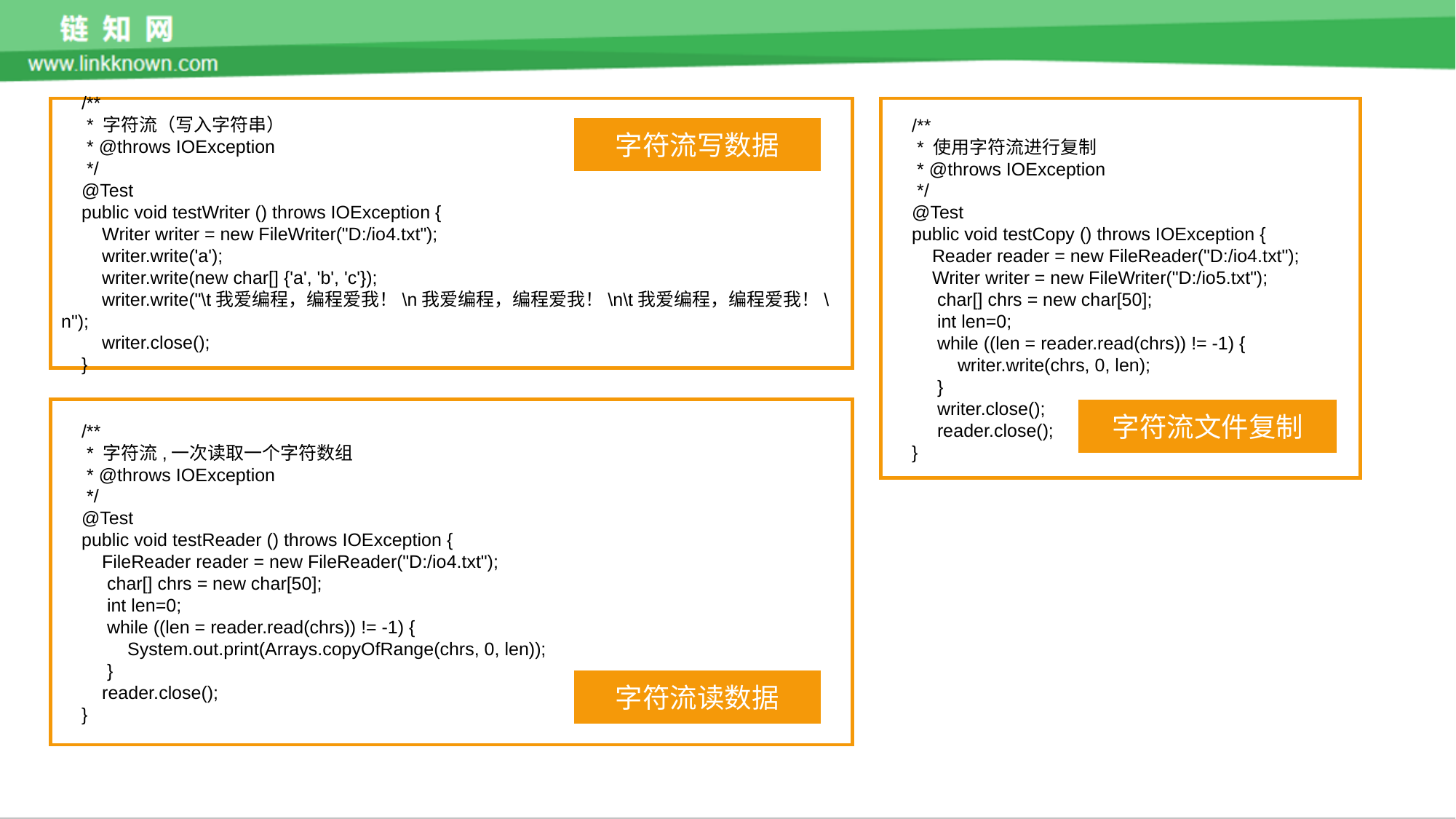

/**
     * 字符流（写入字符串）
     * @throws IOException
     */
    @Test
    public void testWriter () throws IOException {
        Writer writer = new FileWriter("D:/io4.txt");
        writer.write('a');
        writer.write(new char[] {'a', 'b', 'c'});
        writer.write("\t我爱编程，编程爱我！\n我爱编程，编程爱我！\n\t我爱编程，编程爱我！\n");
        writer.close();
    }
    /**
     * 使用字符流进行复制
     * @throws IOException
     */
    @Test
    public void testCopy () throws IOException {
        Reader reader = new FileReader("D:/io4.txt");
        Writer writer = new FileWriter("D:/io5.txt");
         char[] chrs = new char[50];
         int len=0;
         while ((len = reader.read(chrs)) != -1) {
             writer.write(chrs, 0, len);
         }
         writer.close();
         reader.close();
    }
字符流写数据
    /**
     * 字符流,一次读取一个字符数组
     * @throws IOException
     */
    @Test
    public void testReader () throws IOException {
        FileReader reader = new FileReader("D:/io4.txt");
         char[] chrs = new char[50];
         int len=0;
         while ((len = reader.read(chrs)) != -1) {
             System.out.print(Arrays.copyOfRange(chrs, 0, len));
         }
        reader.close();
    }
字符流文件复制
字符流读数据